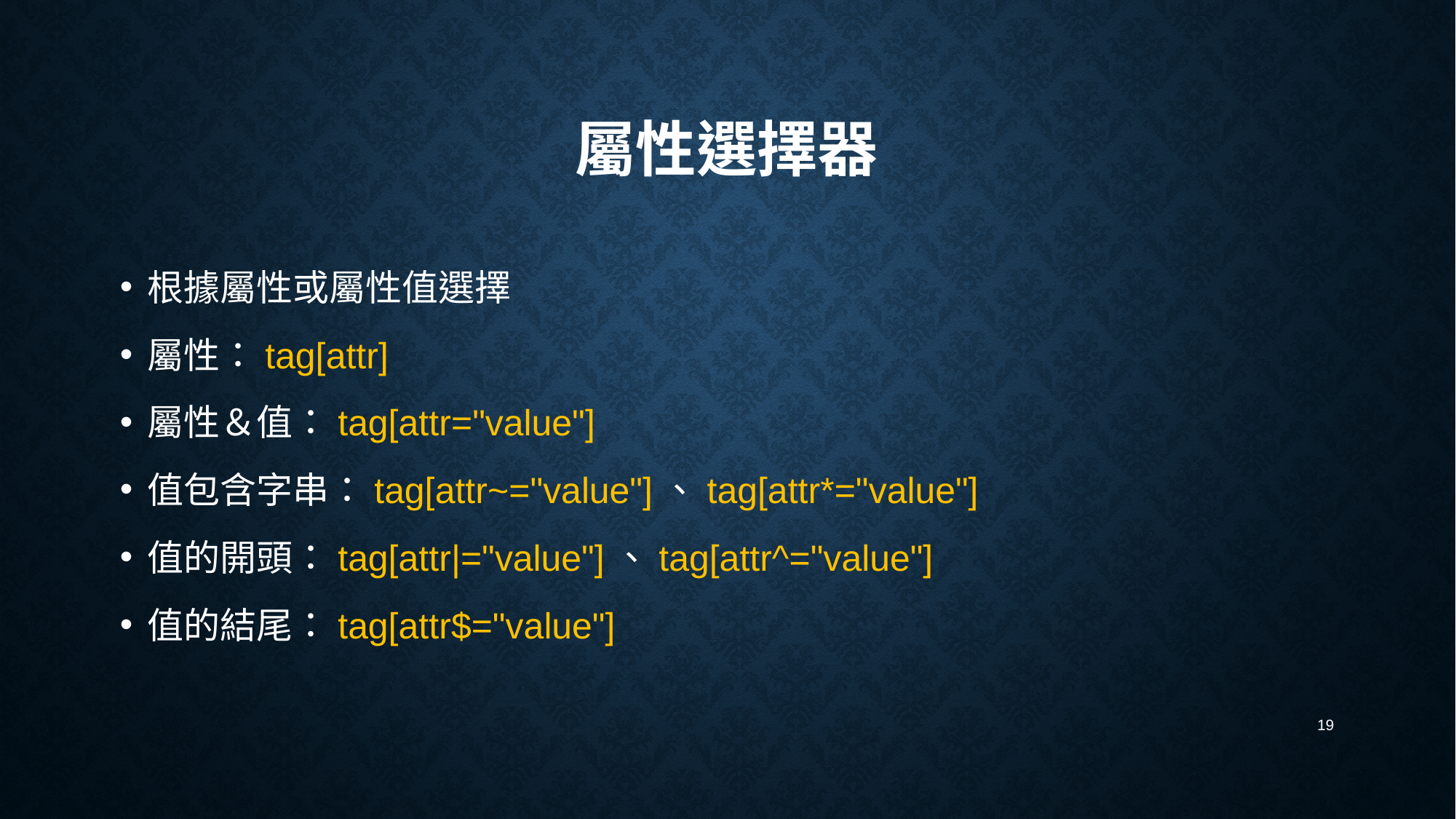

# 屬性選擇器
根據屬性或屬性值選擇
屬性：tag[attr]
屬性＆值：tag[attr="value"]
值包含字串：tag[attr~="value"]、tag[attr*="value"]
值的開頭：tag[attr|="value"]、tag[attr^="value"]
值的結尾：tag[attr$="value"]
19